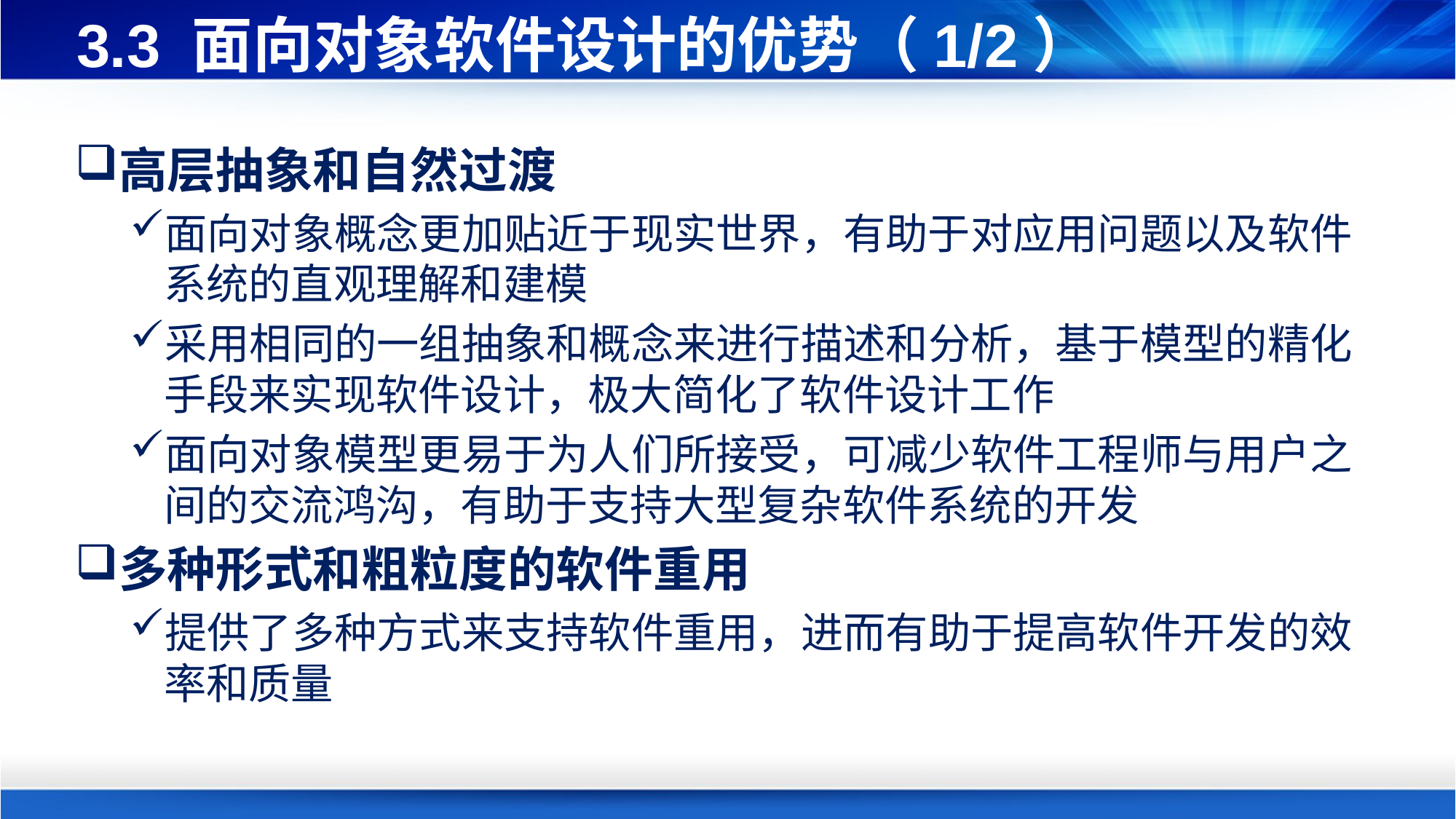

# 3.3 面向对象软件设计的优势（1/2）
高层抽象和自然过渡
面向对象概念更加贴近于现实世界，有助于对应用问题以及软件系统的直观理解和建模
采用相同的一组抽象和概念来进行描述和分析，基于模型的精化手段来实现软件设计，极大简化了软件设计工作
面向对象模型更易于为人们所接受，可减少软件工程师与用户之间的交流鸿沟，有助于支持大型复杂软件系统的开发
多种形式和粗粒度的软件重用
提供了多种方式来支持软件重用，进而有助于提高软件开发的效率和质量